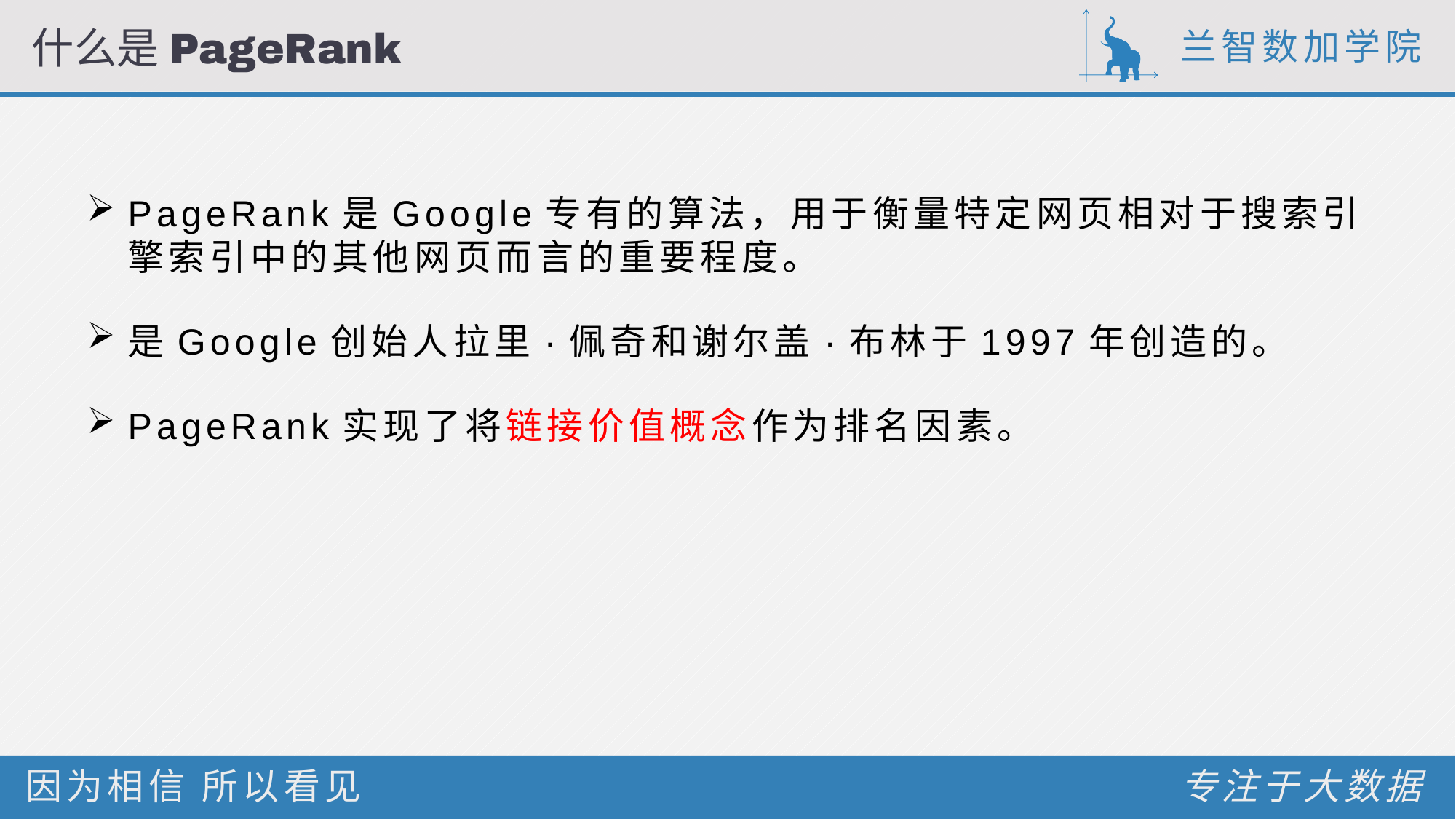

# 什么是PageRank
PageRank是Google专有的算法，用于衡量特定网页相对于搜索引擎索引中的其他网页而言的重要程度。

是Google创始人拉里·佩奇和谢尔盖·布林于1997年创造的。

PageRank实现了将链接价值概念作为排名因素。